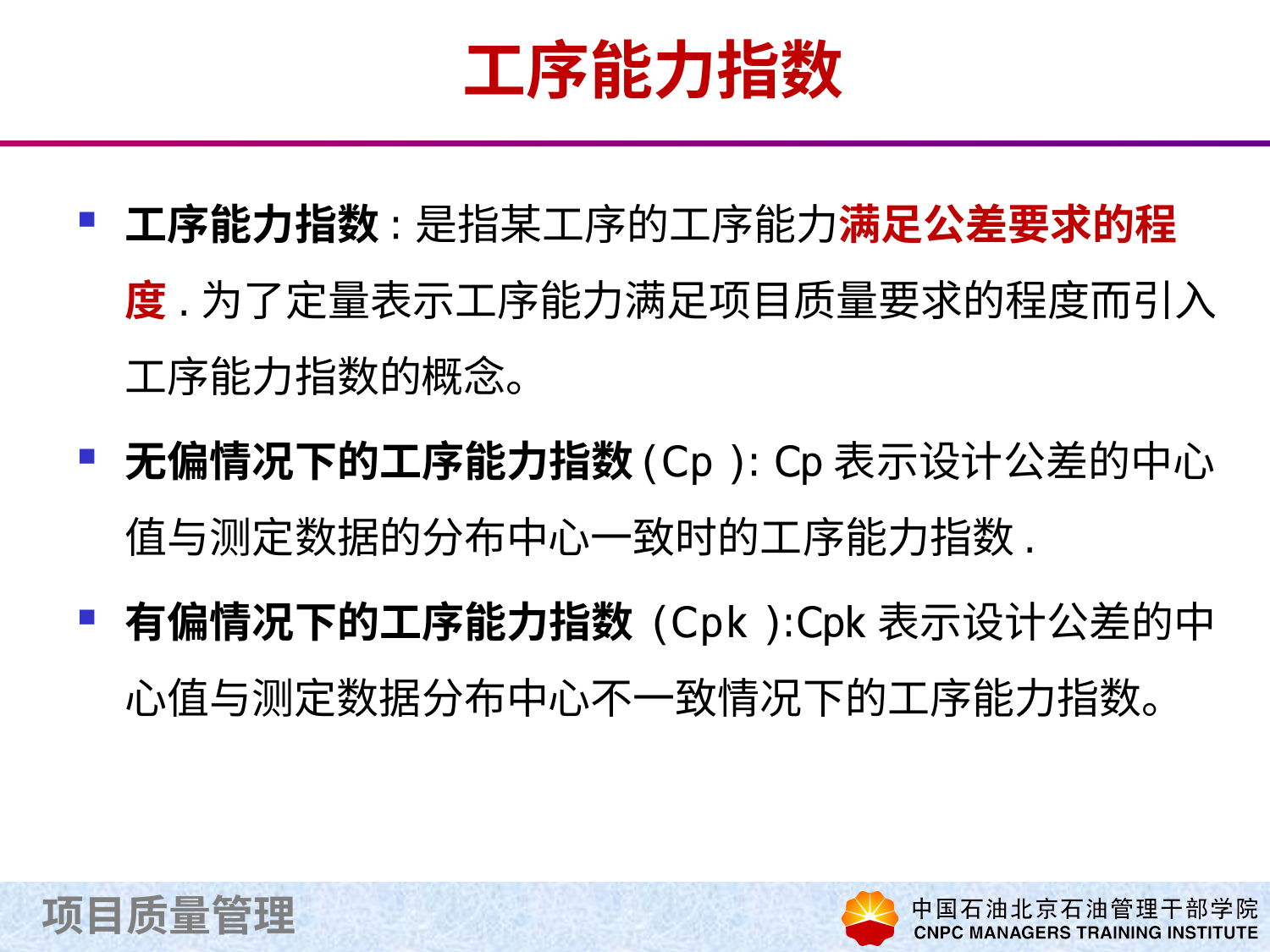

# 工序能力指数
工序能力指数:是指某工序的工序能力满足公差要求的程度.为了定量表示工序能力满足项目质量要求的程度而引入工序能力指数的概念。
无偏情况下的工序能力指数(Cp ): Cp表示设计公差的中心值与测定数据的分布中心一致时的工序能力指数.
有偏情况下的工序能力指数 (Cpk ):Cpk表示设计公差的中心值与测定数据分布中心不一致情况下的工序能力指数。